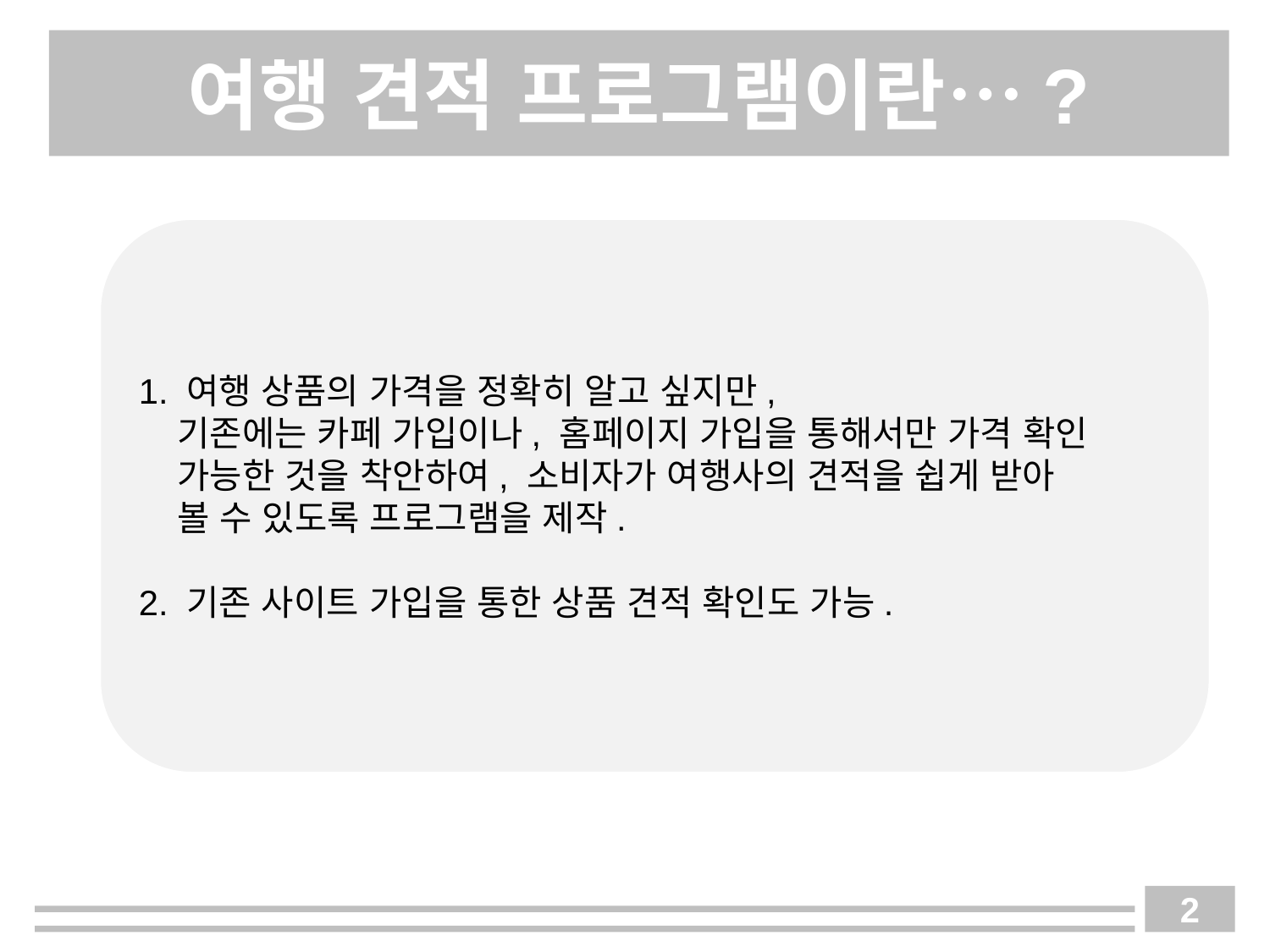

여행 견적 프로그램이란…?
1. 여행 상품의 가격을 정확히 알고 싶지만,
   기존에는 카페 가입이나, 홈페이지 가입을 통해서만 가격 확인
   가능한 것을 착안하여, 소비자가 여행사의 견적을 쉽게 받아
   볼 수 있도록 프로그램을 제작.

2. 기존 사이트 가입을 통한 상품 견적 확인도 가능.
2